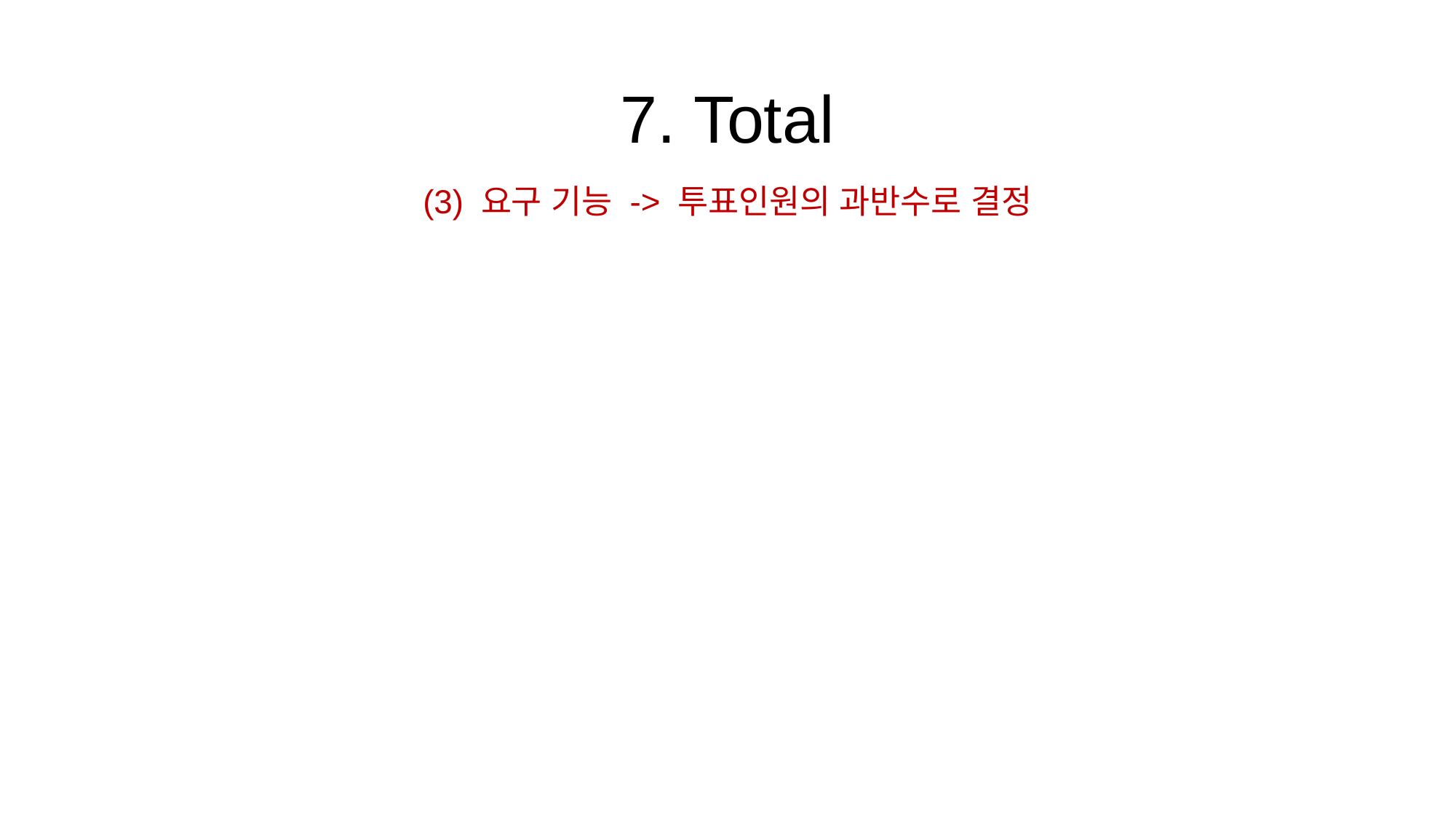

# 7. Total
(3) 요구 기능 -> 투표인원의 과반수로 결정